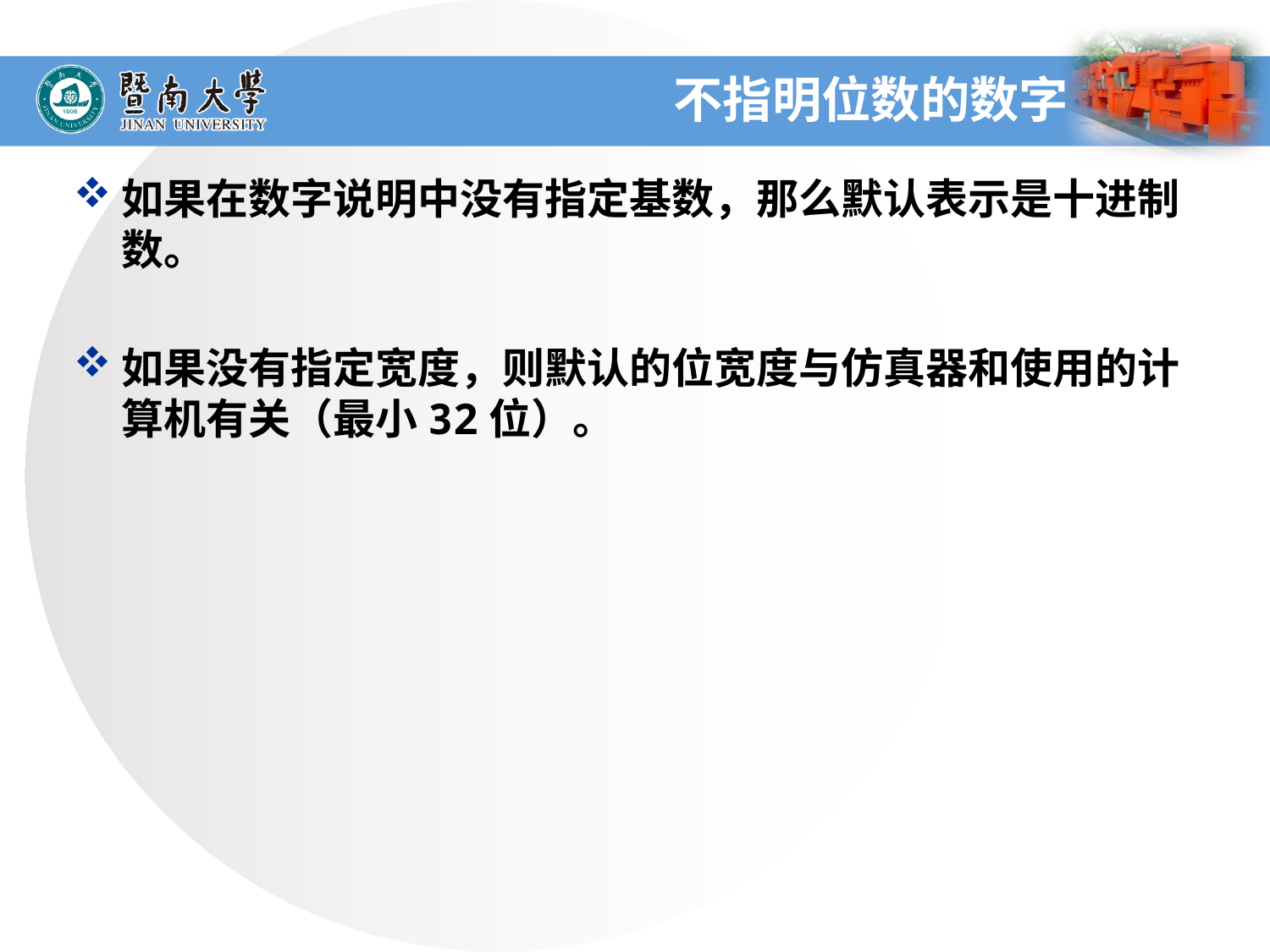

# 不指明位数的数字
如果在数字说明中没有指定基数，那么默认表示是十进制数。

如果没有指定宽度，则默认的位宽度与仿真器和使用的计算机有关（最小32位）。